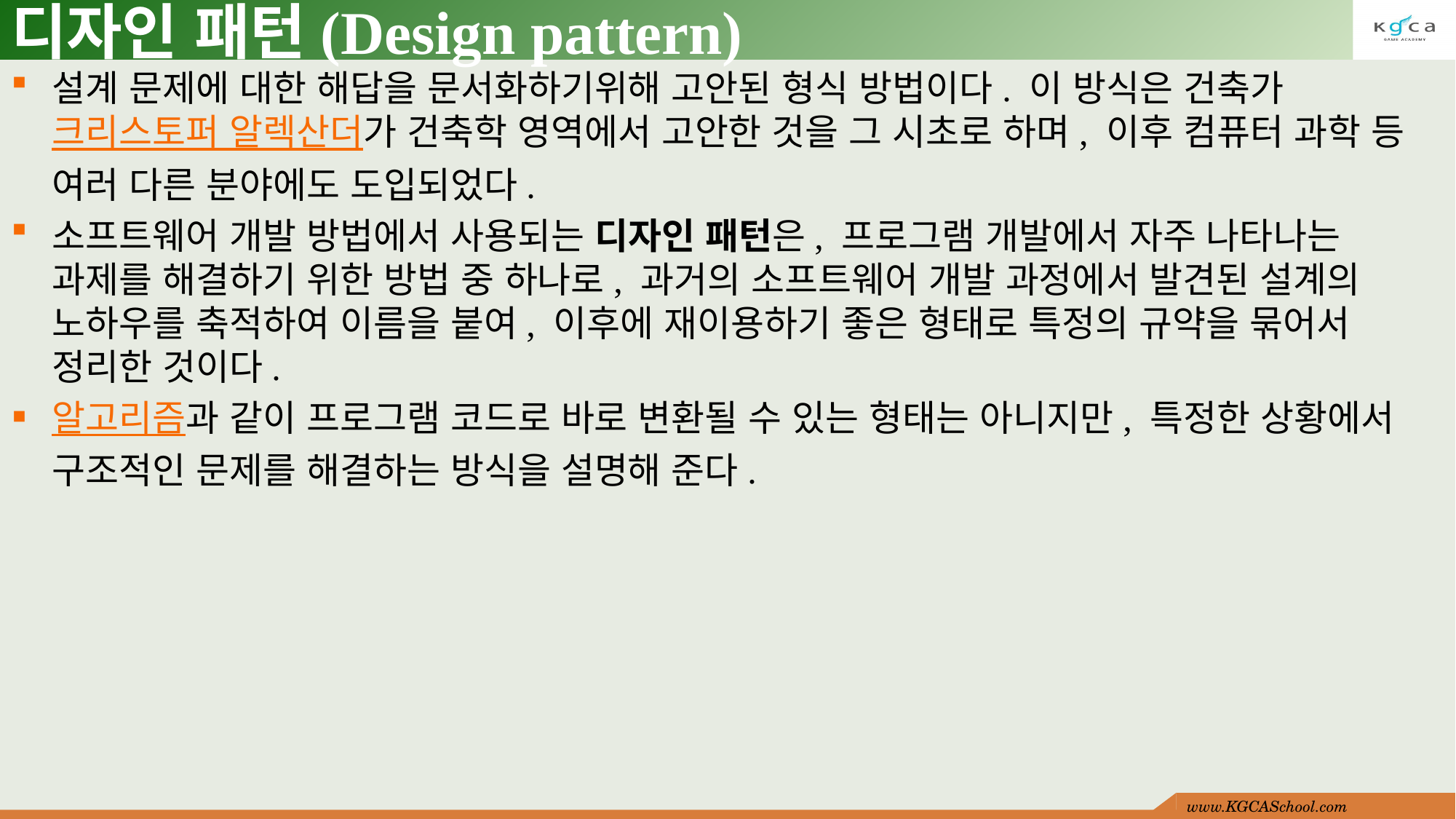

# 디자인 패턴(Design pattern)
설계 문제에 대한 해답을 문서화하기위해 고안된 형식 방법이다. 이 방식은 건축가 크리스토퍼 알렉산더가 건축학 영역에서 고안한 것을 그 시초로 하며, 이후 컴퓨터 과학 등 여러 다른 분야에도 도입되었다.
소프트웨어 개발 방법에서 사용되는 디자인 패턴은, 프로그램 개발에서 자주 나타나는 과제를 해결하기 위한 방법 중 하나로, 과거의 소프트웨어 개발 과정에서 발견된 설계의 노하우를 축적하여 이름을 붙여, 이후에 재이용하기 좋은 형태로 특정의 규약을 묶어서 정리한 것이다.
알고리즘과 같이 프로그램 코드로 바로 변환될 수 있는 형태는 아니지만, 특정한 상황에서 구조적인 문제를 해결하는 방식을 설명해 준다.